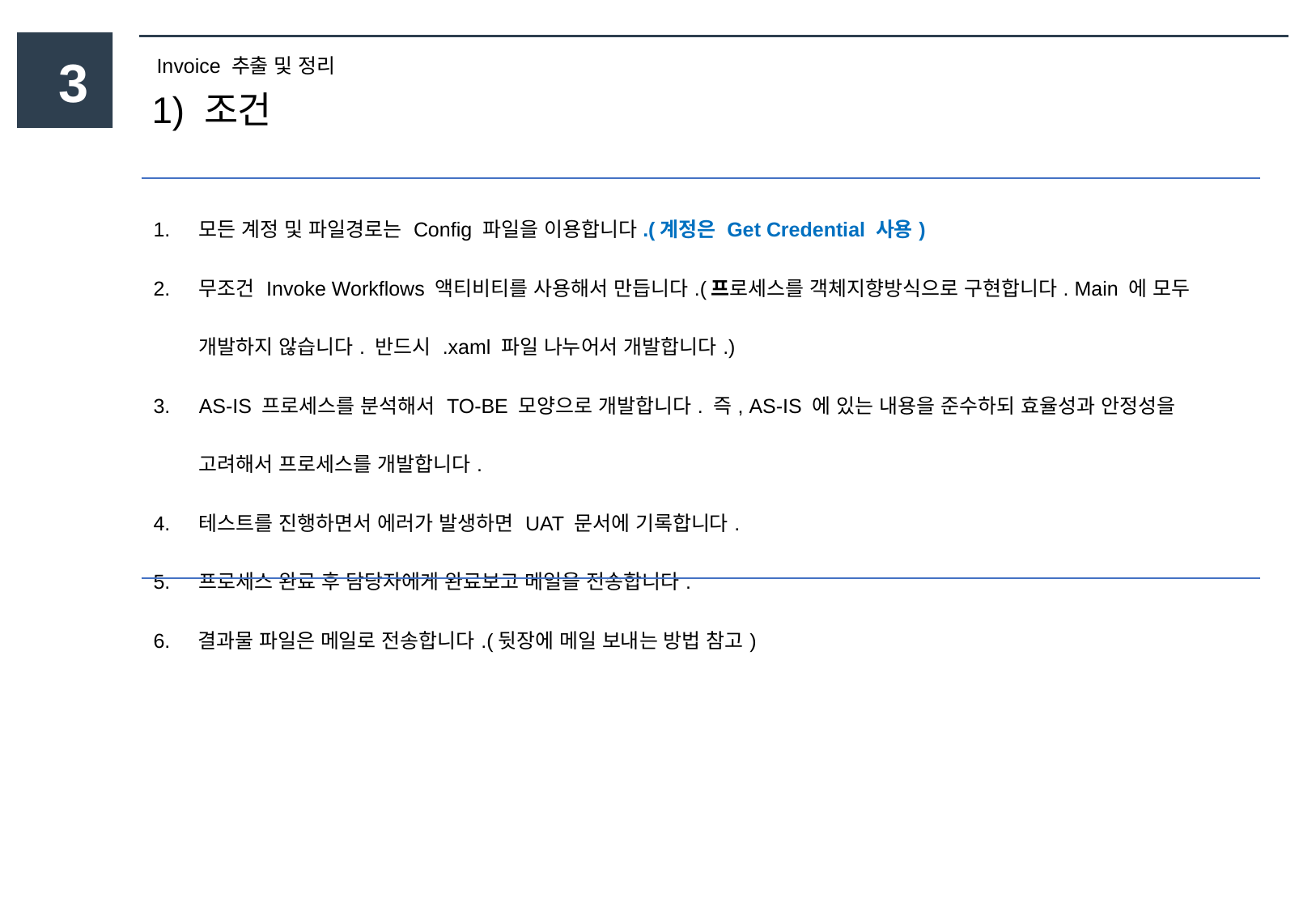

3
Invoice 추출 및 정리
1) 조건
| 모든 계정 및 파일경로는 Config 파일을 이용합니다.(계정은 Get Credential 사용) 무조건 Invoke Workflows 액티비티를 사용해서 만듭니다.(프로세스를 객체지향방식으로 구현합니다. Main 에 모두 개발하지 않습니다. 반드시 .xaml 파일 나누어서 개발합니다.) AS-IS 프로세스를 분석해서 TO-BE 모양으로 개발합니다. 즉, AS-IS 에 있는 내용을 준수하되 효율성과 안정성을 고려해서 프로세스를 개발합니다. 테스트를 진행하면서 에러가 발생하면 UAT 문서에 기록합니다. 프로세스 완료 후 담당자에게 완료보고 메일을 전송합니다. 6. 결과물 파일은 메일로 전송합니다.(뒷장에 메일 보내는 방법 참고) |
| --- |